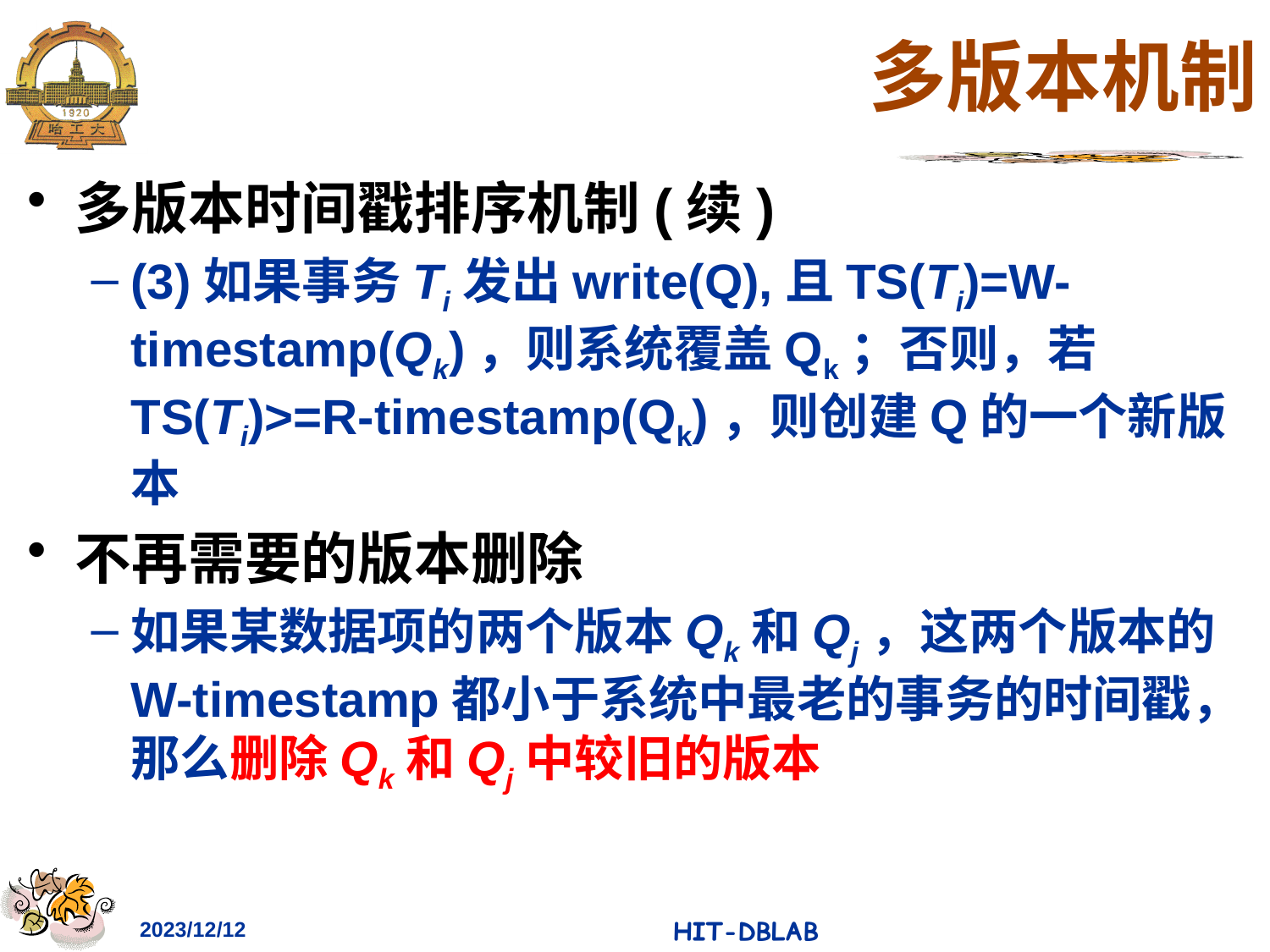

# 多版本机制
多版本时间戳排序机制(续)
(3)如果事务Ti发出write(Q),且TS(Ti)=W-timestamp(Qk)，则系统覆盖Qk；否则，若TS(Ti)>=R-timestamp(Qk)，则创建Q的一个新版本
不再需要的版本删除
如果某数据项的两个版本Qk和Qj，这两个版本的W-timestamp都小于系统中最老的事务的时间戳，那么删除Qk和Qj中较旧的版本

2023/12/12
HIT-DBLAB